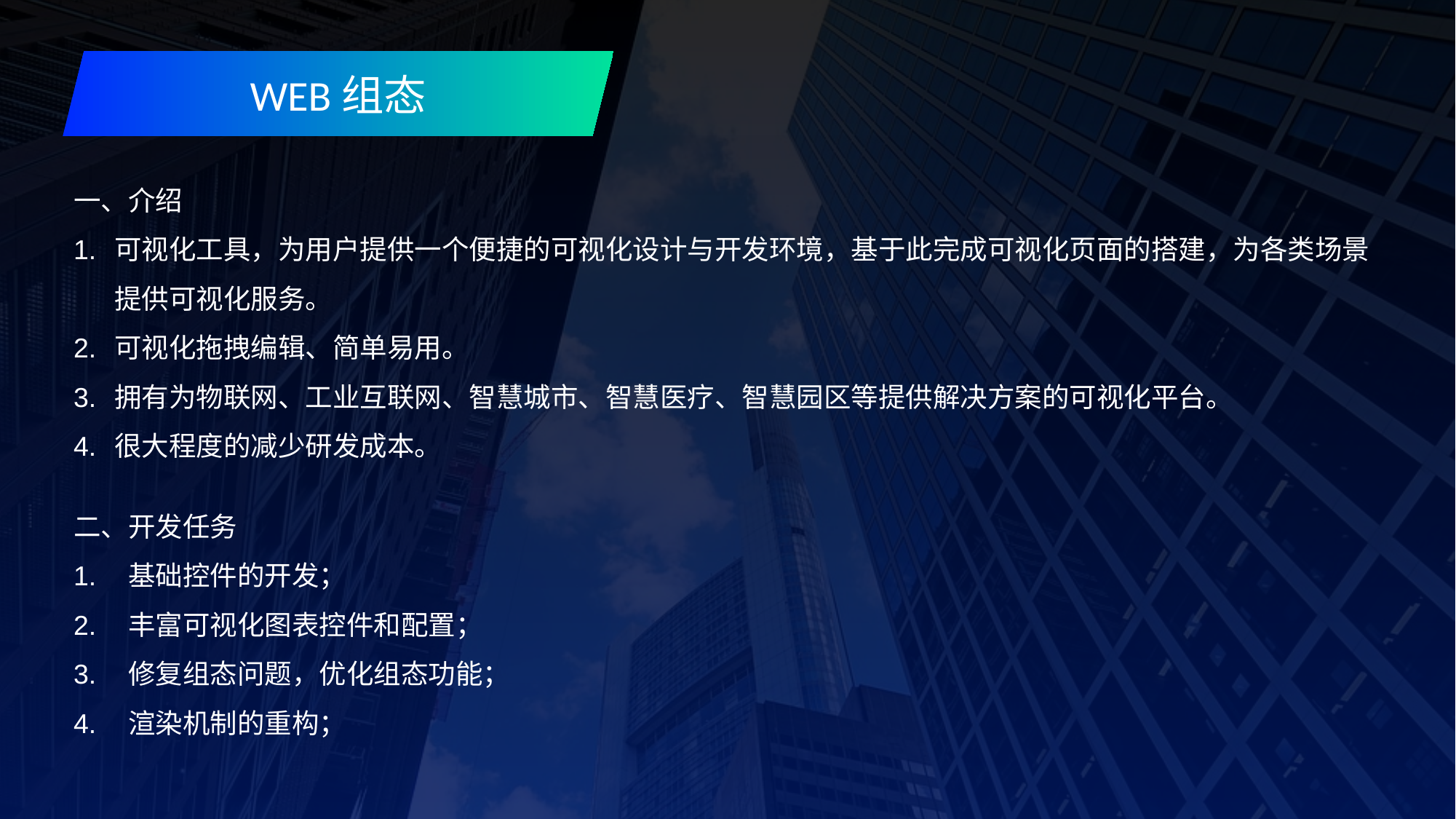

WEB组态
一、介绍
可视化工具，为用户提供一个便捷的可视化设计与开发环境，基于此完成可视化页面的搭建，为各类场景提供可视化服务。
可视化拖拽编辑、简单易用。
拥有为物联网、工业互联网、智慧城市、智慧医疗、智慧园区等提供解决方案的可视化平台。
很大程度的减少研发成本。

二、开发任务
基础控件的开发；
丰富可视化图表控件和配置；
修复组态问题，优化组态功能；
渲染机制的重构；